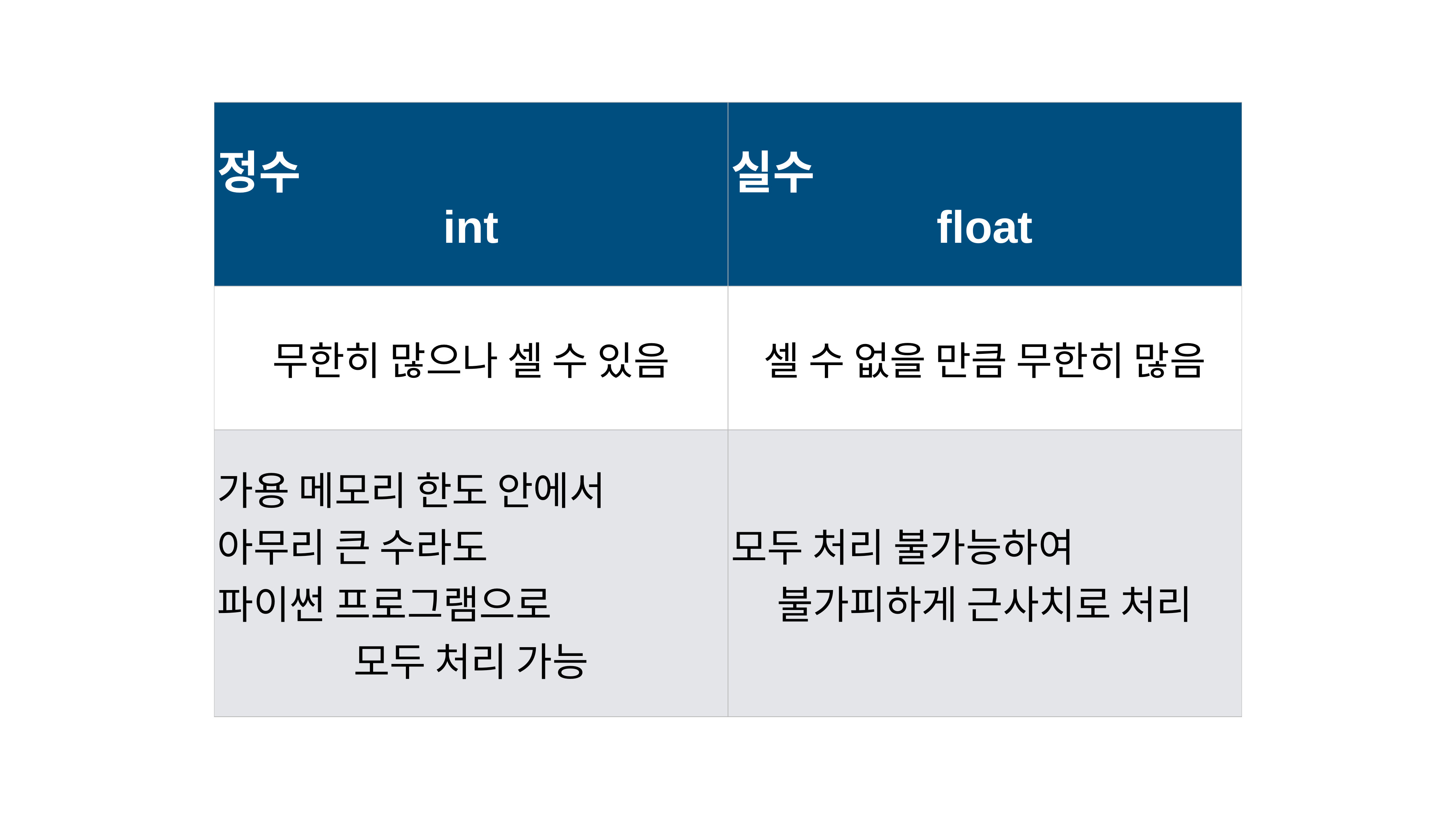

| 정수 int | 실수 float |
| --- | --- |
| 무한히 많으나 셀 수 있음 | 셀 수 없을 만큼 무한히 많음 |
| 가용 메모리 한도 안에서 아무리 큰 수라도 파이썬 프로그램으로 모두 처리 가능 | 모두 처리 불가능하여 불가피하게 근사치로 처리 |